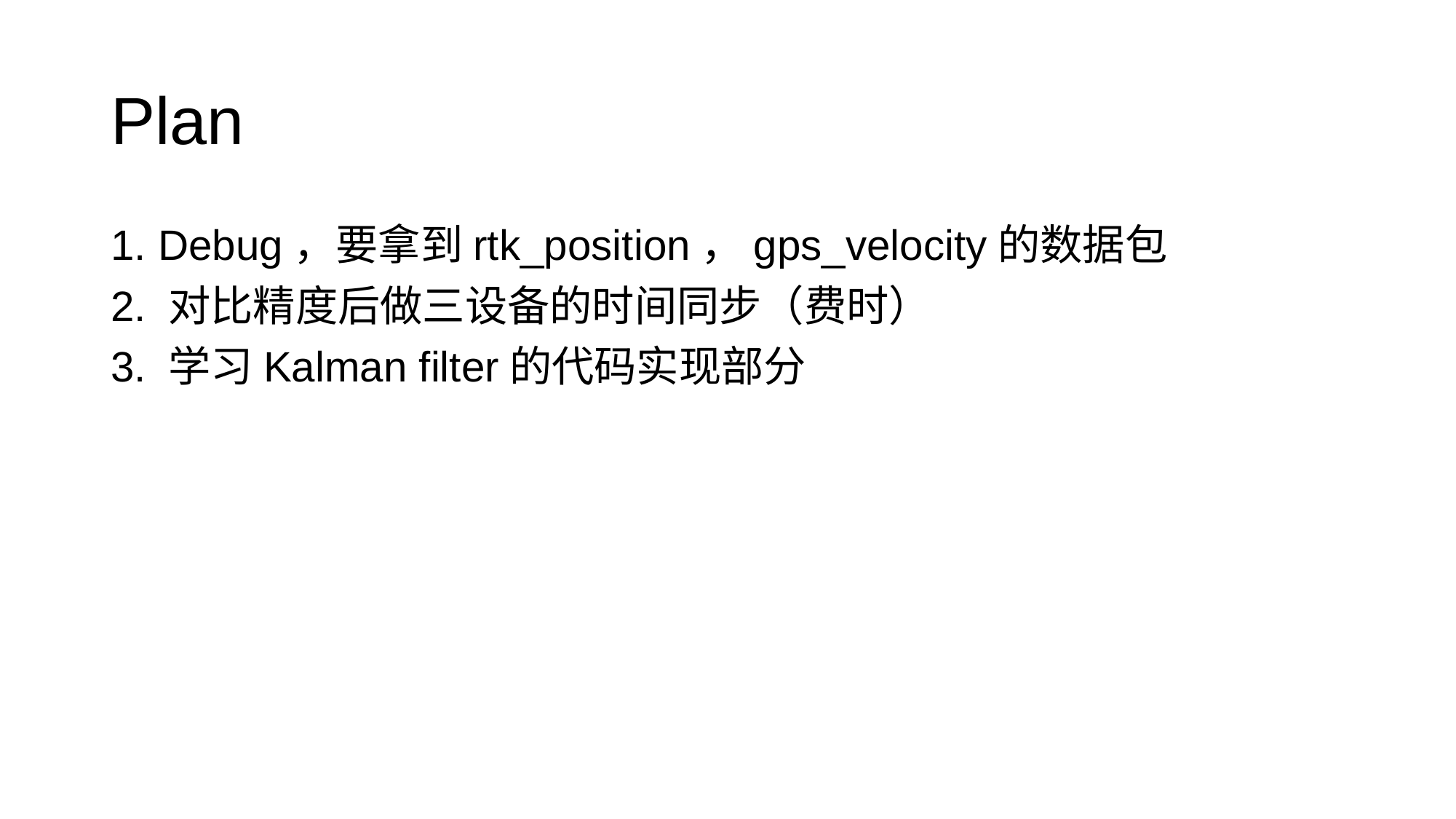

# Plan
1. Debug，要拿到rtk_position，gps_velocity的数据包
2. 对比精度后做三设备的时间同步（费时）
3. 学习Kalman filter的代码实现部分